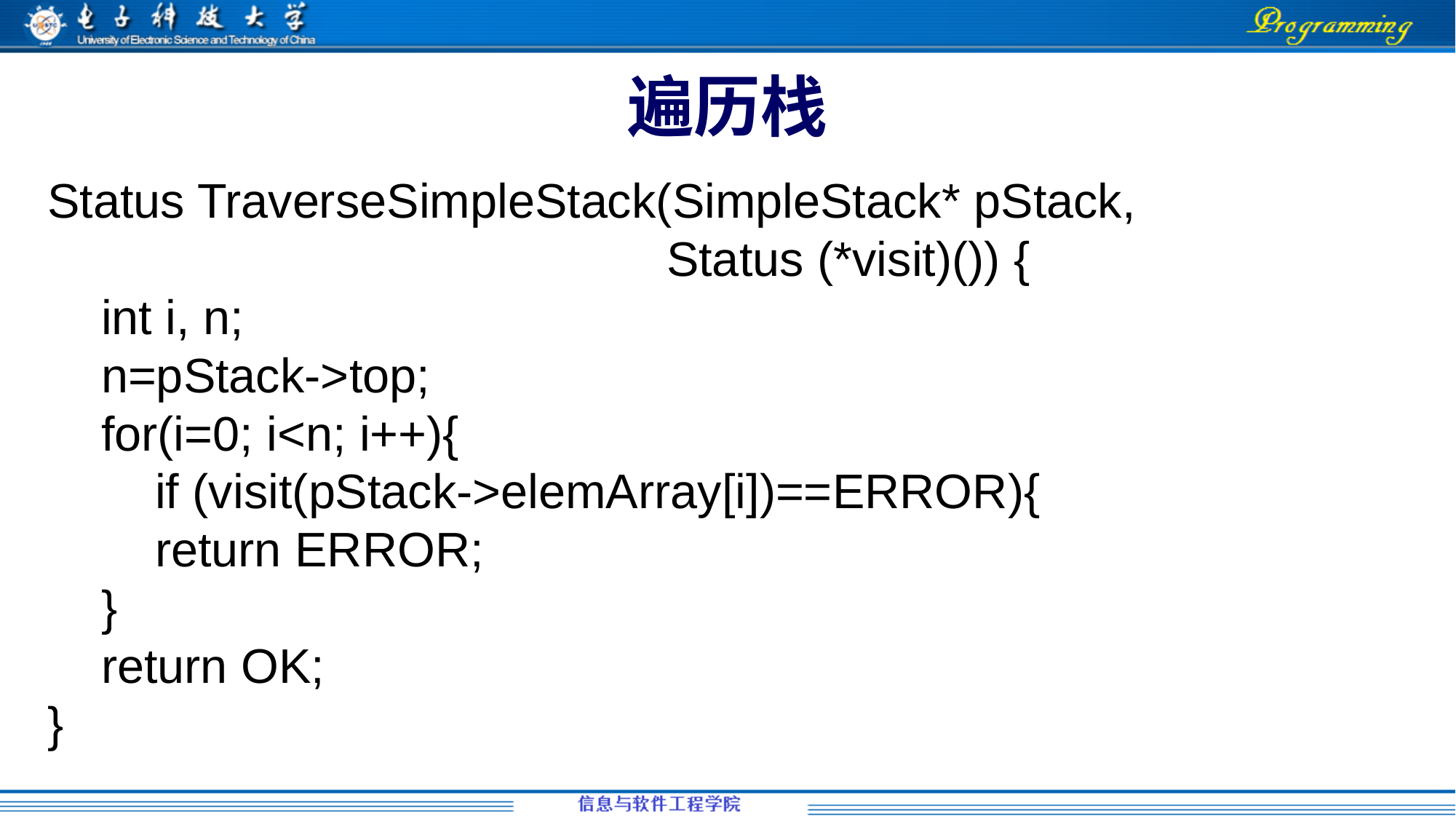

# 遍历栈
Status TraverseSimpleStack(SimpleStack* pStack,
                                              Status (*visit)()) {
    int i, n;
    n=pStack->top;
    for(i=0; i<n; i++){
        if (visit(pStack->elemArray[i])==ERROR){
        return ERROR;
    }
    return OK;
}